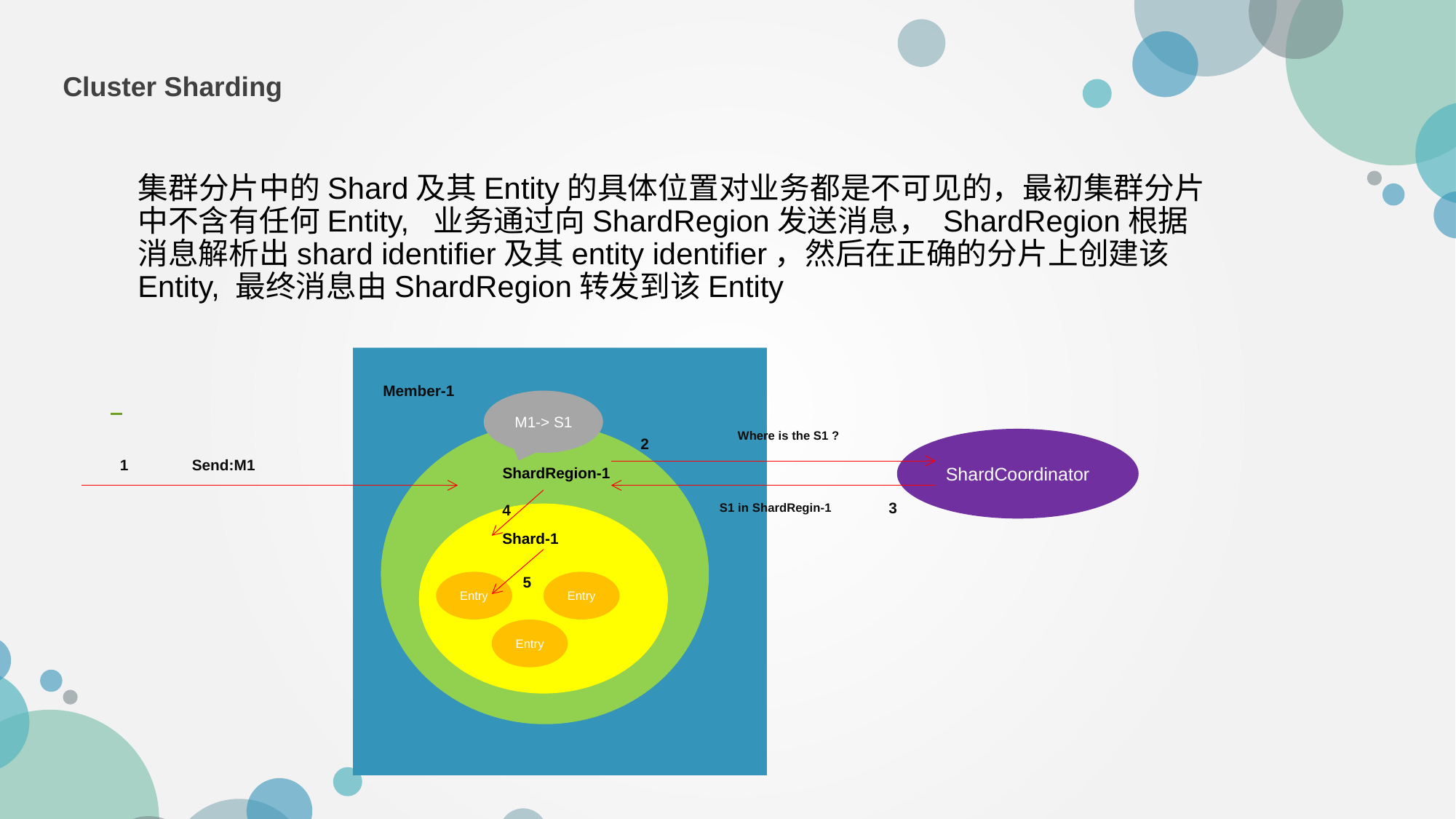

Cluster Sharding
   集群分片中的Shard及其Entity的具体位置对业务都是不可见的，最初集群分片中不含有任何Entity,  业务通过向ShardRegion发送消息， ShardRegion根据消息解析出shard identifier及其entity identifier，然后在正确的分片上创建该Entity, 最终消息由ShardRegion转发到该Entity

Member-1
Where is the S1 ?

2
1
Send:M1
ShardRegion-1
3
4
S1 in ShardRegin-1

Shard-1
5
Entry
Entry
Entry
M1-> S1
ShardCoordinator